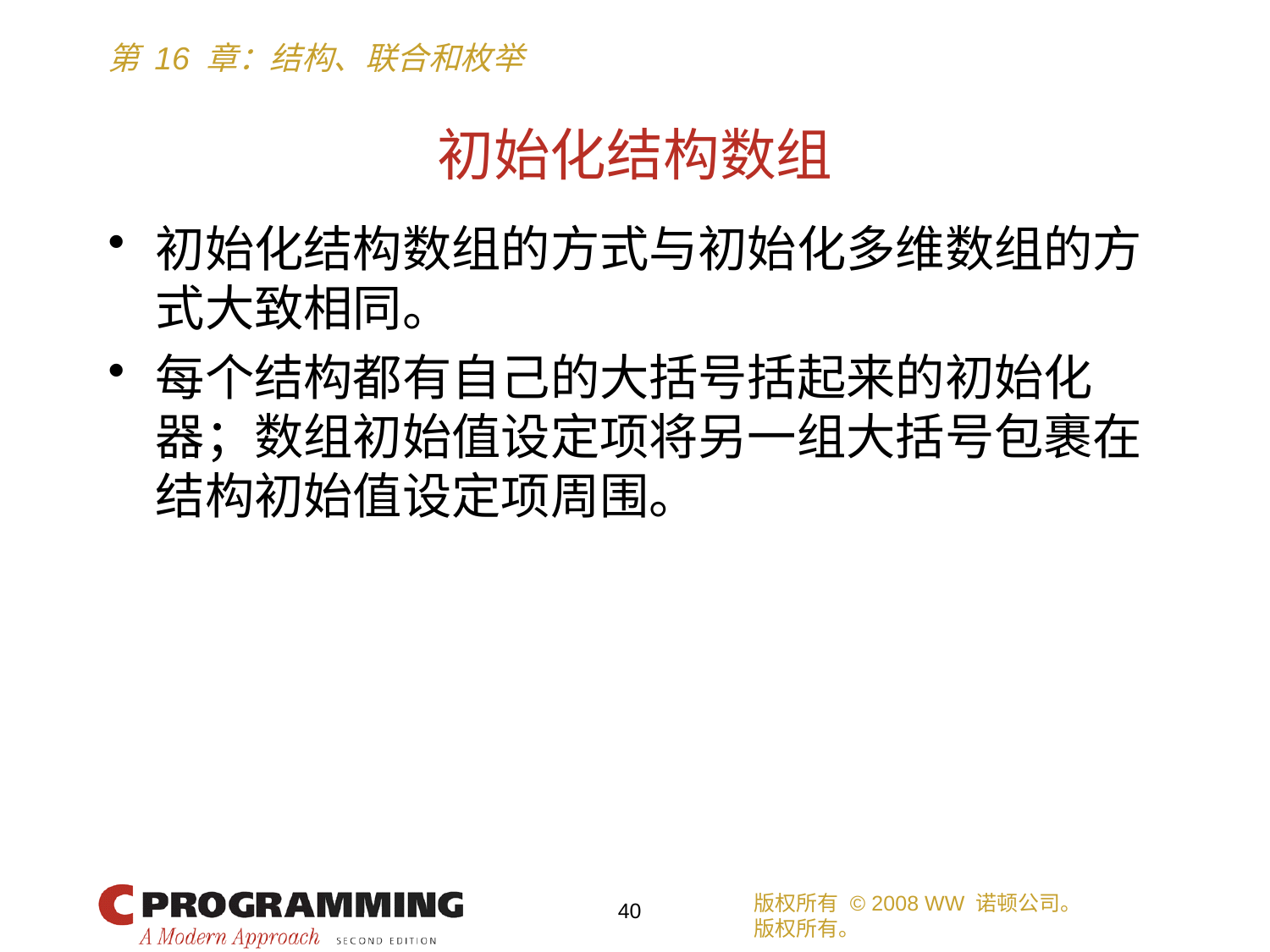

# 初始化结构数组
初始化结构数组的方式与初始化多维数组的方式大致相同。
每个结构都有自己的大括号括起来的初始化器；数组初始值设定项将另一组大括号包裹在结构初始值设定项周围。
版权所有 © 2008 WW 诺顿公司。
版权所有。
40